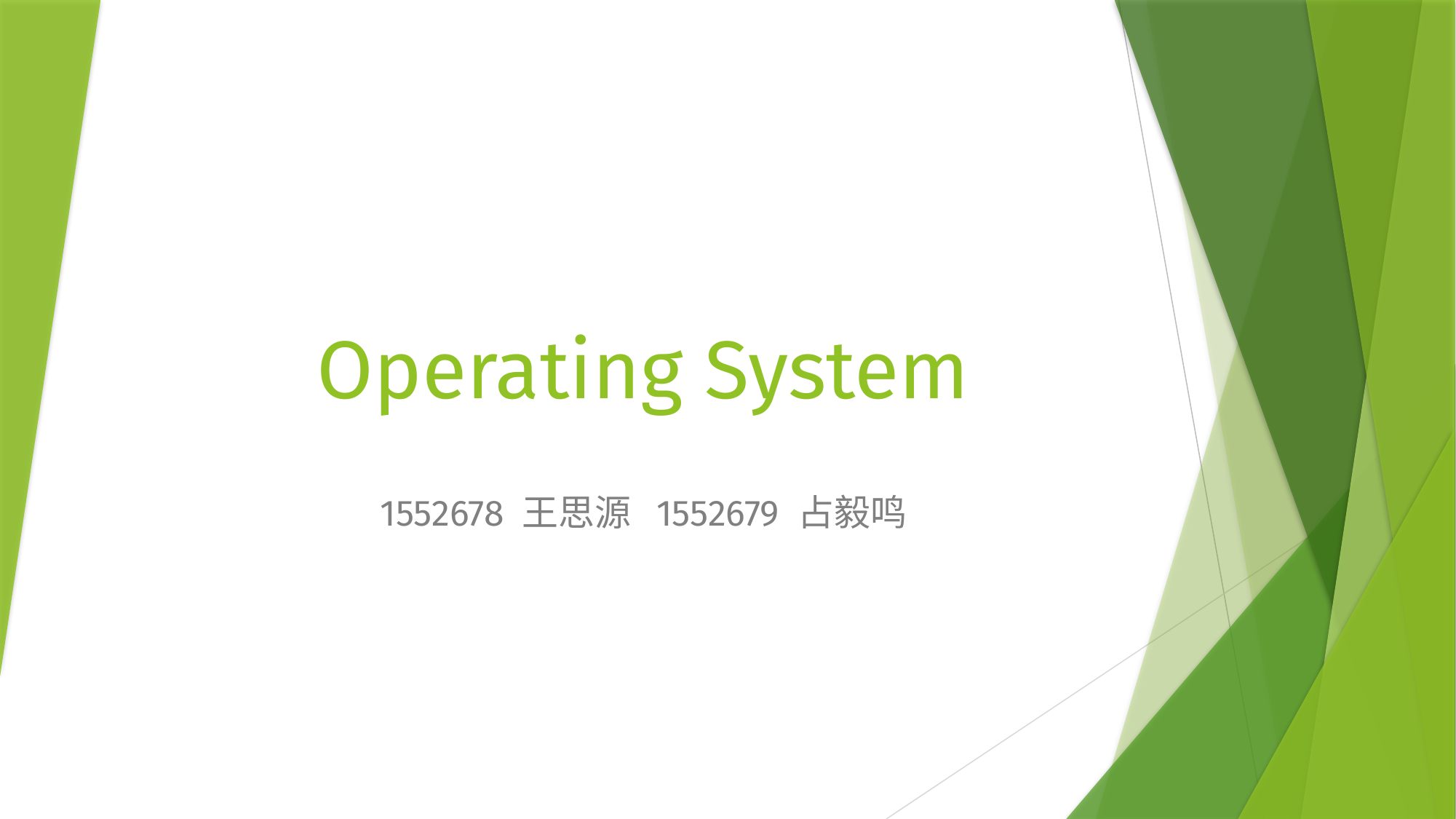

# Operating System
1552678 王思源  1552679 占毅鸣